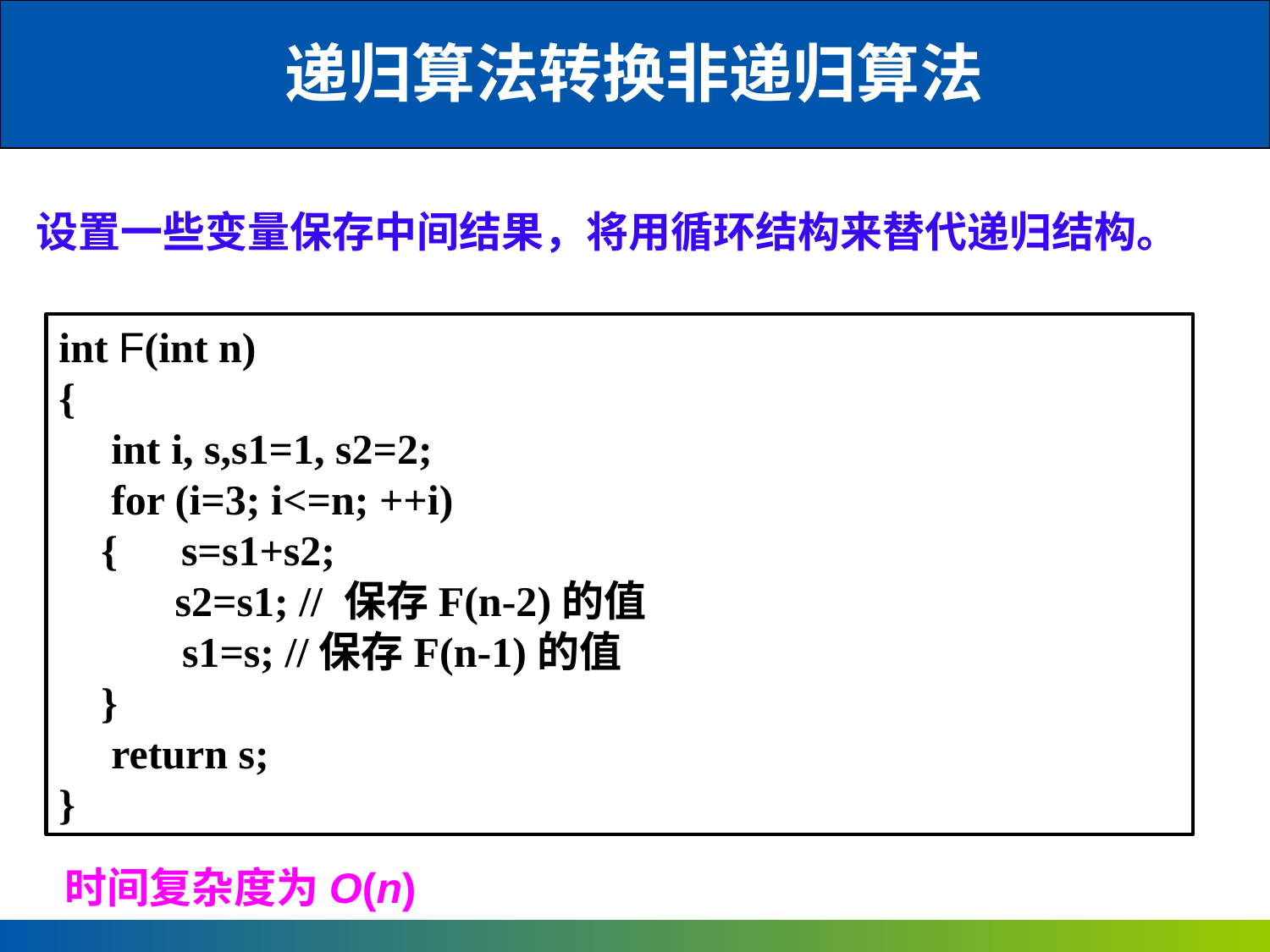

递归算法转换非递归算法
设置一些变量保存中间结果，将用循环结构来替代递归结构。
int F(int n)
{
　int i, s,s1=1, s2=2;
　for (i=3; i<=n; ++i)
    {      s=s1+s2;
           s2=s1; // 保存F(n-2)的值
　　   s1=s; //保存F(n-1)的值
    }
　return s;
}
时间复杂度为O(n)